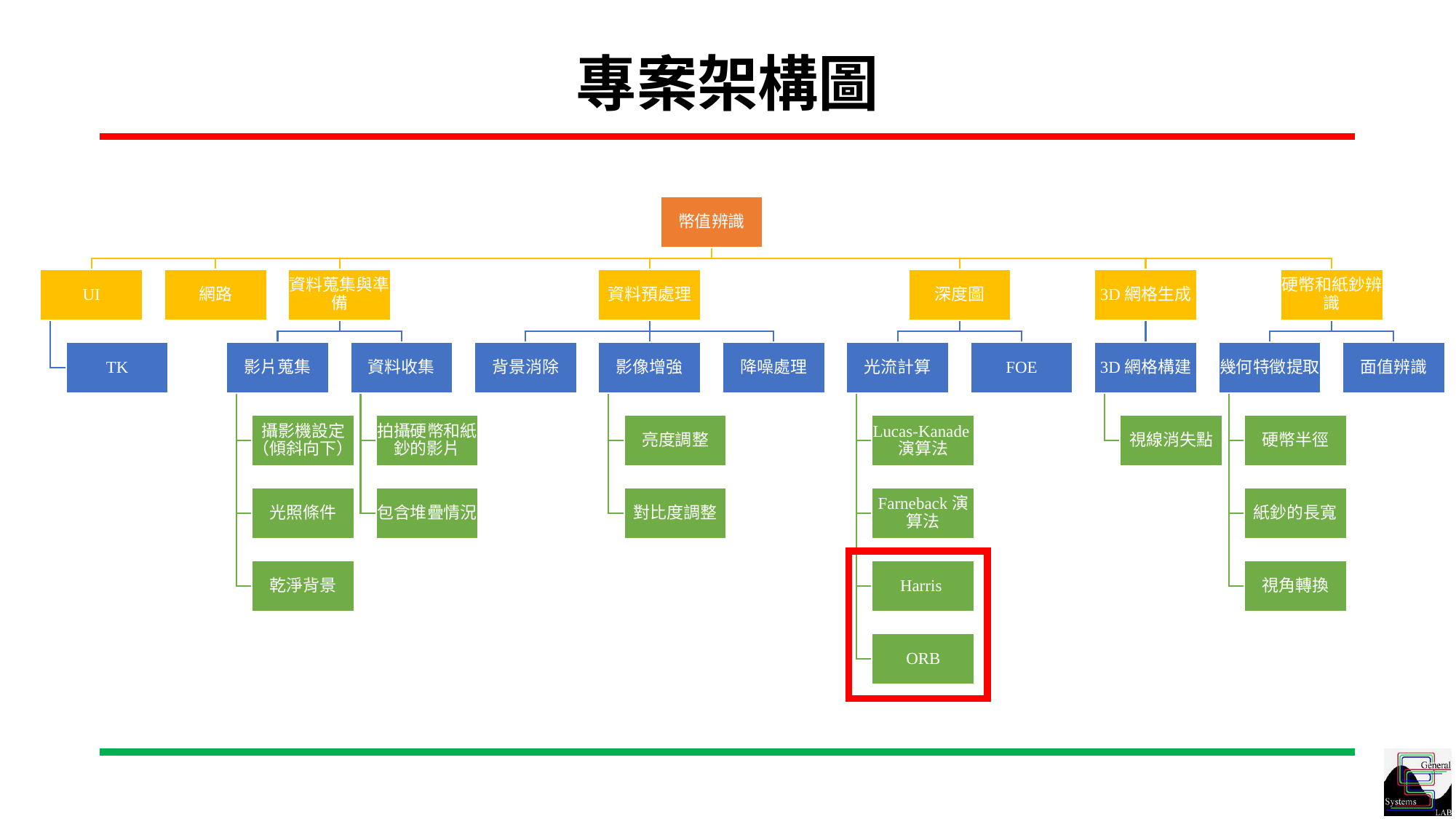

# 專案架構圖
幣值辨識
UI
TK
網路
資料蒐集與準備
影片蒐集
攝影機設定（傾斜向下）
光照條件
乾淨背景
資料收集
拍攝硬幣和紙鈔的影片
包含堆疊情況
資料預處理
背景消除
影像增強
亮度調整
對比度調整
降噪處理
深度圖
光流計算
Lucas-Kanade演算法
Farneback演算法
Harris
ORB
FOE
3D網格生成
3D網格構建
視線消失點
硬幣和紙鈔辨識
幾何特徵提取
硬幣半徑
紙鈔的長寬
視角轉換
面值辨識